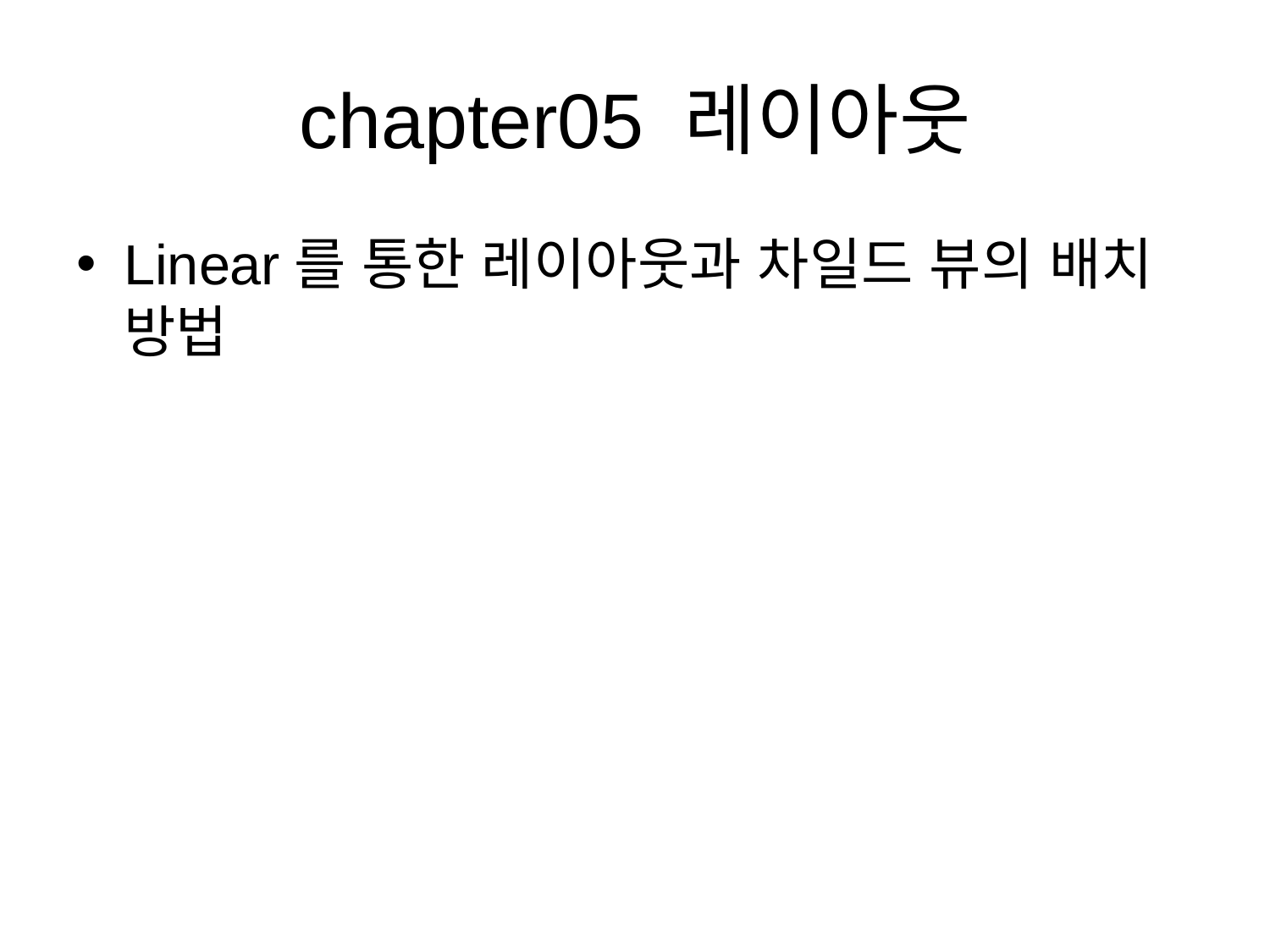

# chapter05 레이아웃
Linear를 통한 레이아웃과 차일드 뷰의 배치 방법